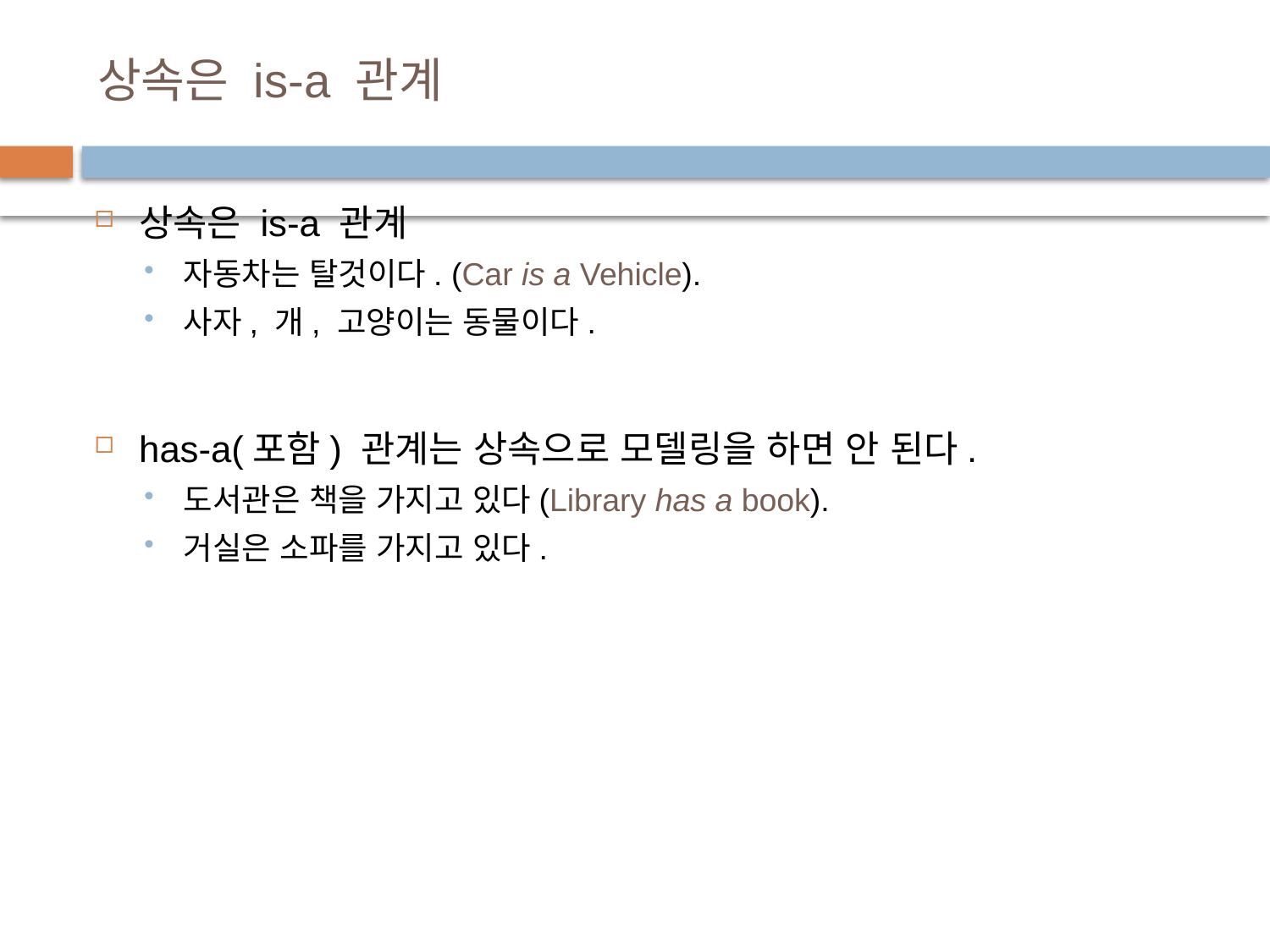

# 상속은 is-a 관계
상속은 is-a 관계
자동차는 탈것이다. (Car is a Vehicle).
사자, 개, 고양이는 동물이다.

has-a(포함) 관계는 상속으로 모델링을 하면 안 된다.
도서관은 책을 가지고 있다(Library has a book).
거실은 소파를 가지고 있다.